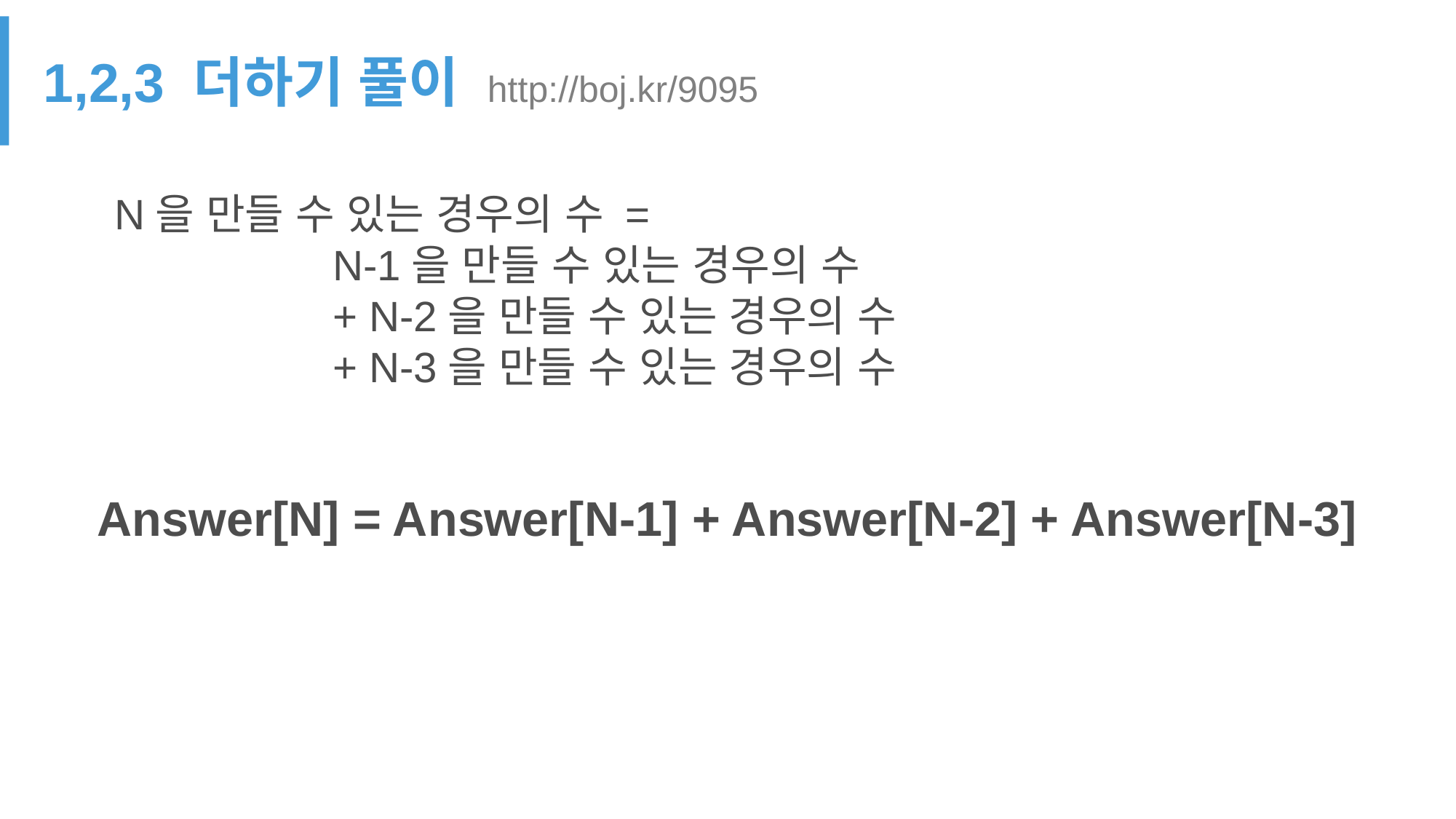

1,2,3 더하기 풀이 http://boj.kr/9095

N을 만들 수 있는 경우의 수 =
		N-1을 만들 수 있는 경우의 수
		+ N-2을 만들 수 있는 경우의 수
		+ N-3을 만들 수 있는 경우의 수
Answer[N] = Answer[N-1] + Answer[N-2] + Answer[N-3]